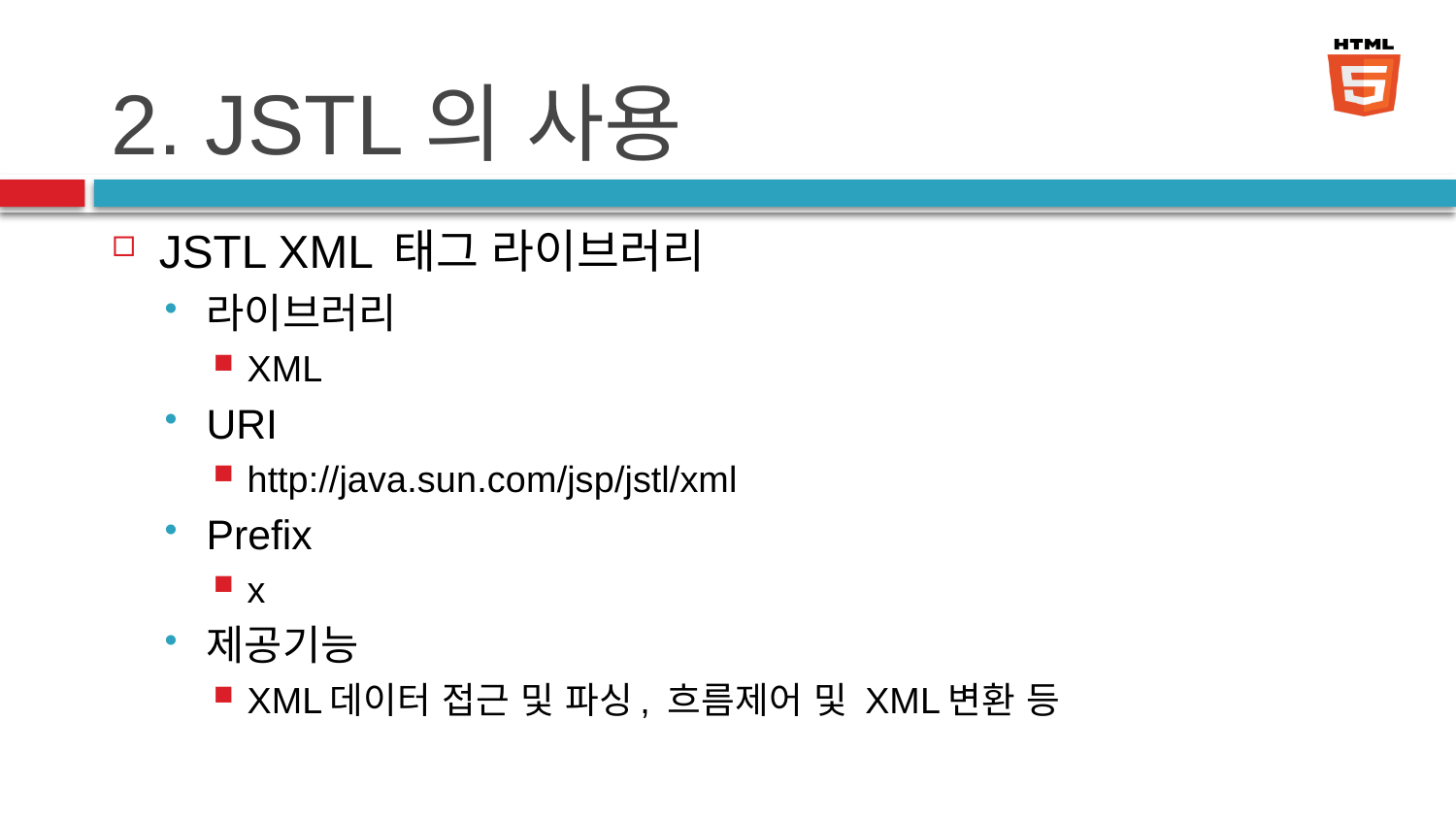

# 2. JSTL의 사용
JSTL XML 태그 라이브러리
라이브러리
XML
URI
http://java.sun.com/jsp/jstl/xml
Prefix
x
제공기능
XML데이터 접근 및 파싱, 흐름제어 및 XML변환 등